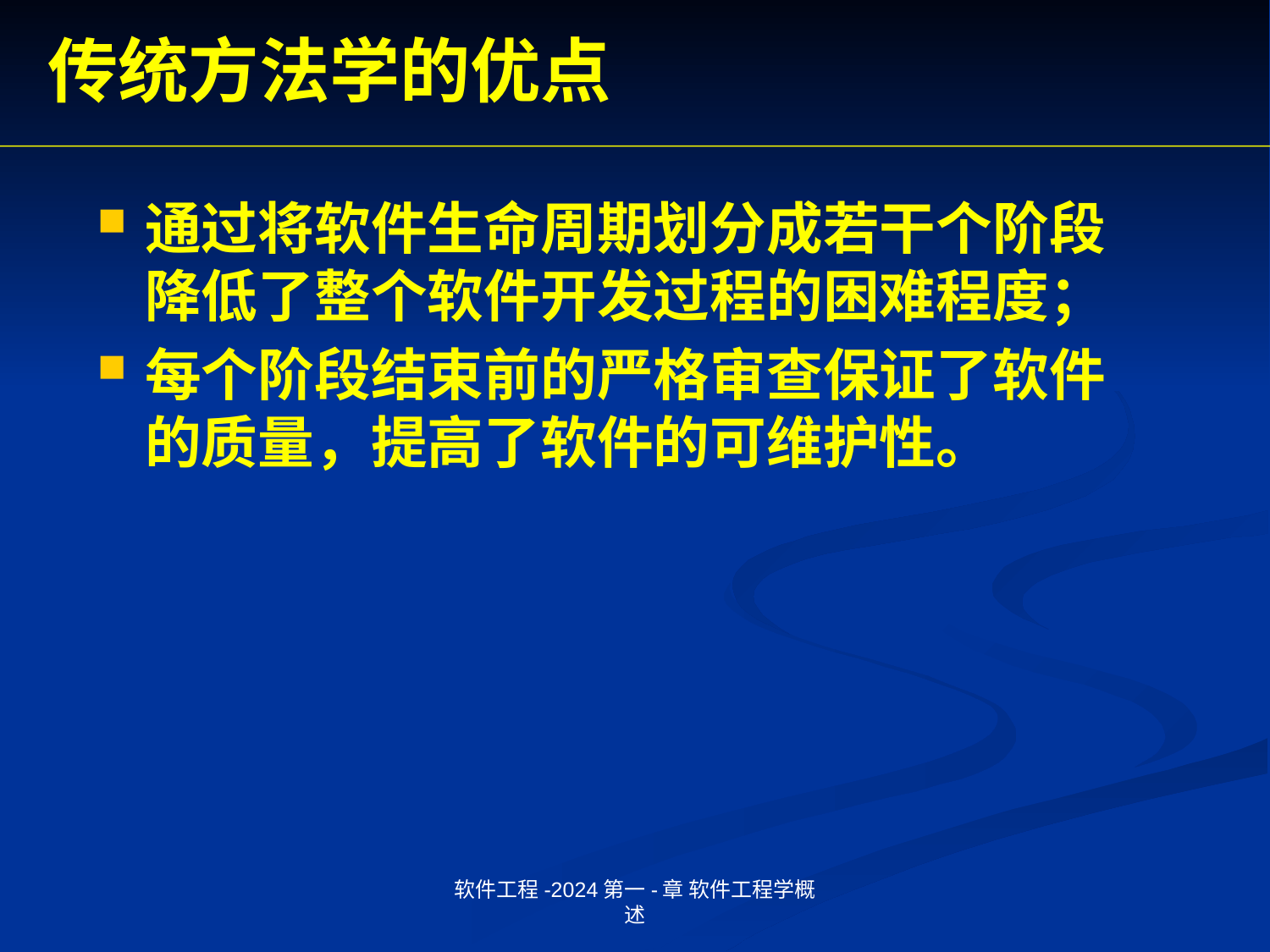

# 传统方法学的优点

通过将软件生命周期划分成若干个阶段降低了整个软件开发过程的困难程度；
每个阶段结束前的严格审查保证了软件的质量，提高了软件的可维护性。
软件工程-2024第一-章 软件工程学概述
56